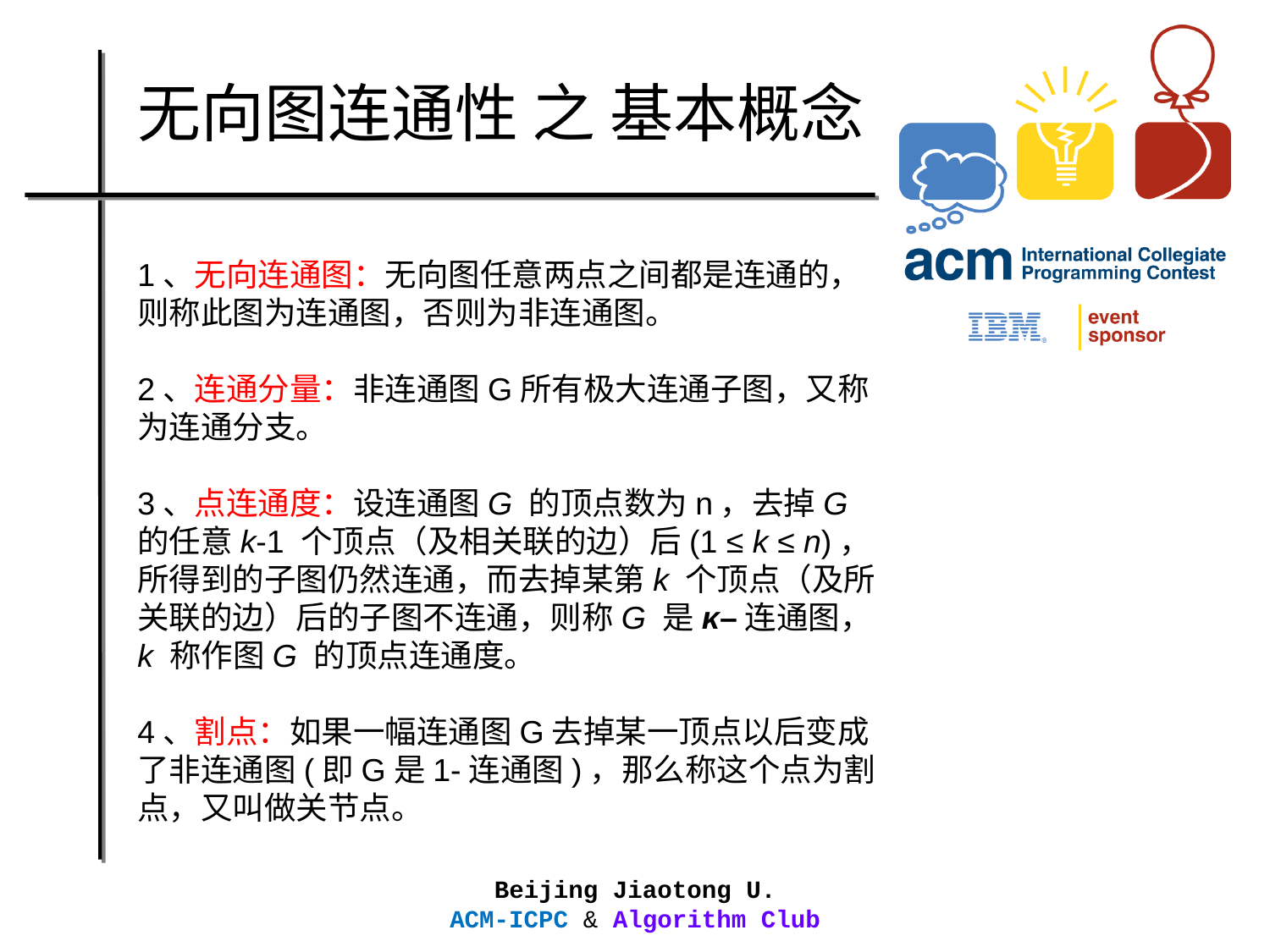

无向图连通性 之 基本概念
1、无向连通图：无向图任意两点之间都是连通的，则称此图为连通图，否则为非连通图。

2、连通分量：非连通图G所有极大连通子图，又称为连通分支。

3、点连通度：设连通图G 的顶点数为n，去掉G 的任意k-1 个顶点（及相关联的边）后(1 ≤ k ≤ n)，所得到的子图仍然连通，而去掉某第k 个顶点（及所关联的边）后的子图不连通，则称G 是κ–连通图，k 称作图G 的顶点连通度。

4、割点：如果一幅连通图G去掉某一顶点以后变成了非连通图(即G是1-连通图)，那么称这个点为割点，又叫做关节点。